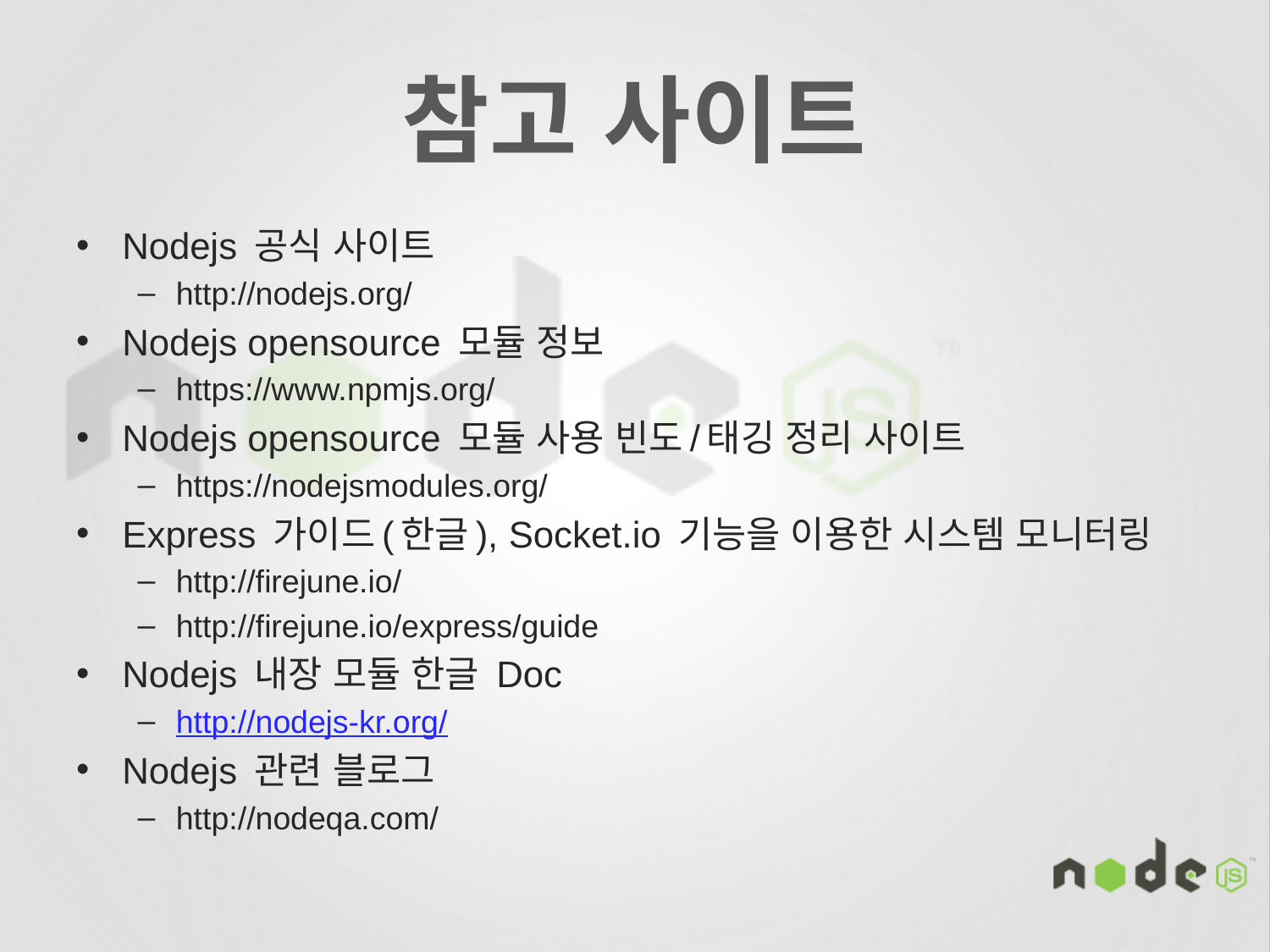

# 참고 사이트
Nodejs 공식 사이트
http://nodejs.org/
Nodejs opensource 모듈 정보
https://www.npmjs.org/
Nodejs opensource 모듈 사용 빈도/태깅 정리 사이트
https://nodejsmodules.org/
Express 가이드(한글), Socket.io 기능을 이용한 시스템 모니터링
http://firejune.io/
http://firejune.io/express/guide
Nodejs 내장 모듈 한글 Doc
http://nodejs-kr.org/
Nodejs 관련 블로그
http://nodeqa.com/